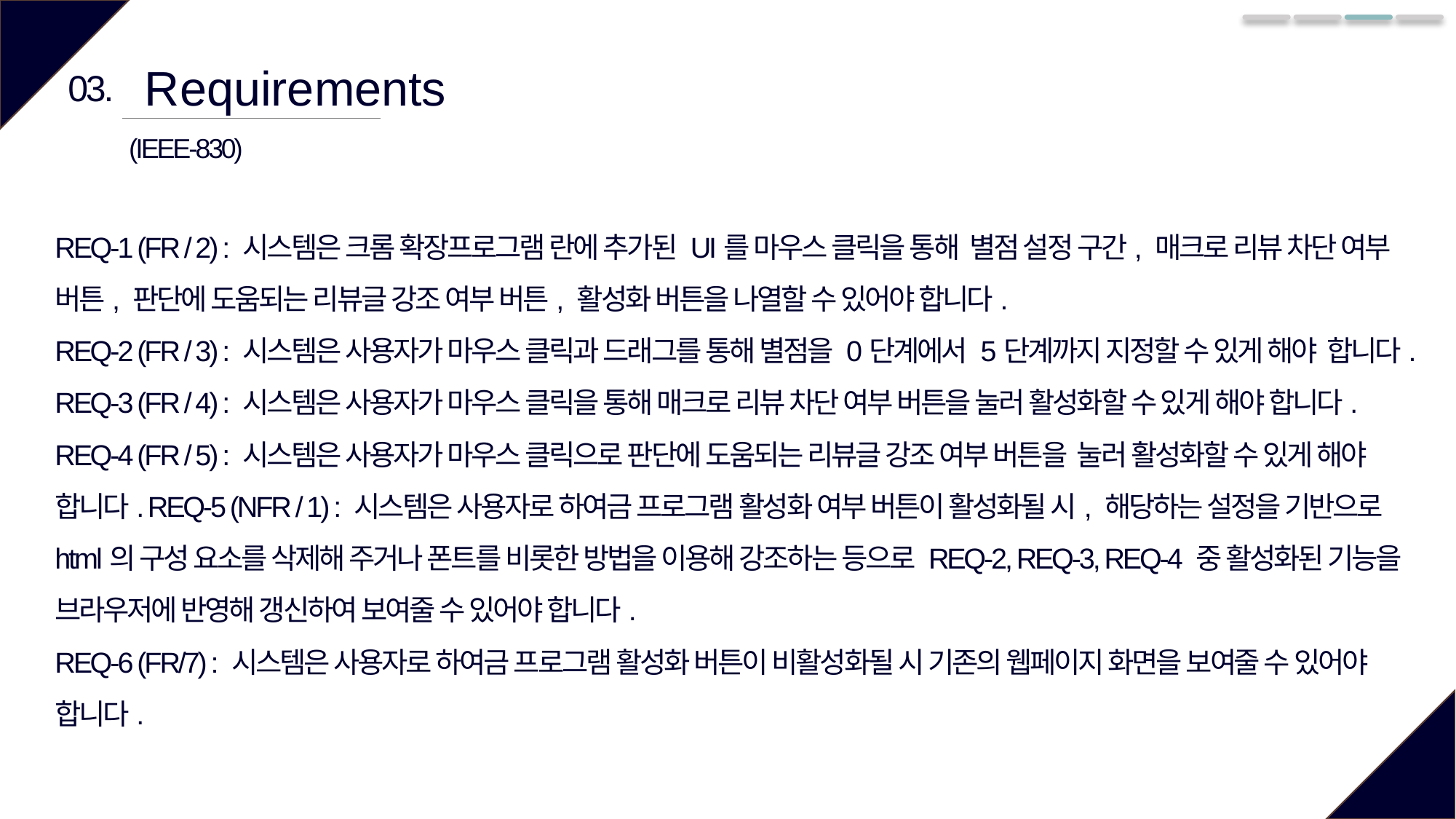

Requirements
03.
(IEEE-830)
REQ-1 (FR / 2) : 시스템은 크롬 확장프로그램 란에 추가된 UI를 마우스 클릭을 통해  별점 설정 구간, 매크로 리뷰 차단 여부 버튼, 판단에 도움되는 리뷰글 강조 여부 버튼, 활성화 버튼을 나열할 수 있어야 합니다.
REQ-2 (FR / 3) : 시스템은 사용자가 마우스 클릭과 드래그를 통해 별점을 0단계에서 5단계까지 지정할 수 있게 해야  합니다.
REQ-3 (FR / 4) : 시스템은 사용자가 마우스 클릭을 통해 매크로 리뷰 차단 여부 버튼을 눌러 활성화할 수 있게 해야 합니다.
REQ-4 (FR / 5) : 시스템은 사용자가 마우스 클릭으로 판단에 도움되는 리뷰글 강조 여부 버튼을  눌러 활성화할 수 있게 해야 합니다. REQ-5 (NFR / 1) : 시스템은 사용자로 하여금 프로그램 활성화 여부 버튼이 활성화될 시, 해당하는 설정을 기반으로 html의 구성 요소를 삭제해 주거나 폰트를 비롯한 방법을 이용해 강조하는 등으로 REQ-2, REQ-3, REQ-4 중 활성화된 기능을 브라우저에 반영해 갱신하여 보여줄 수 있어야 합니다.
REQ-6 (FR/7) : 시스템은 사용자로 하여금 프로그램 활성화 버튼이 비활성화될 시 기존의 웹페이지 화면을 보여줄 수 있어야 합니다.